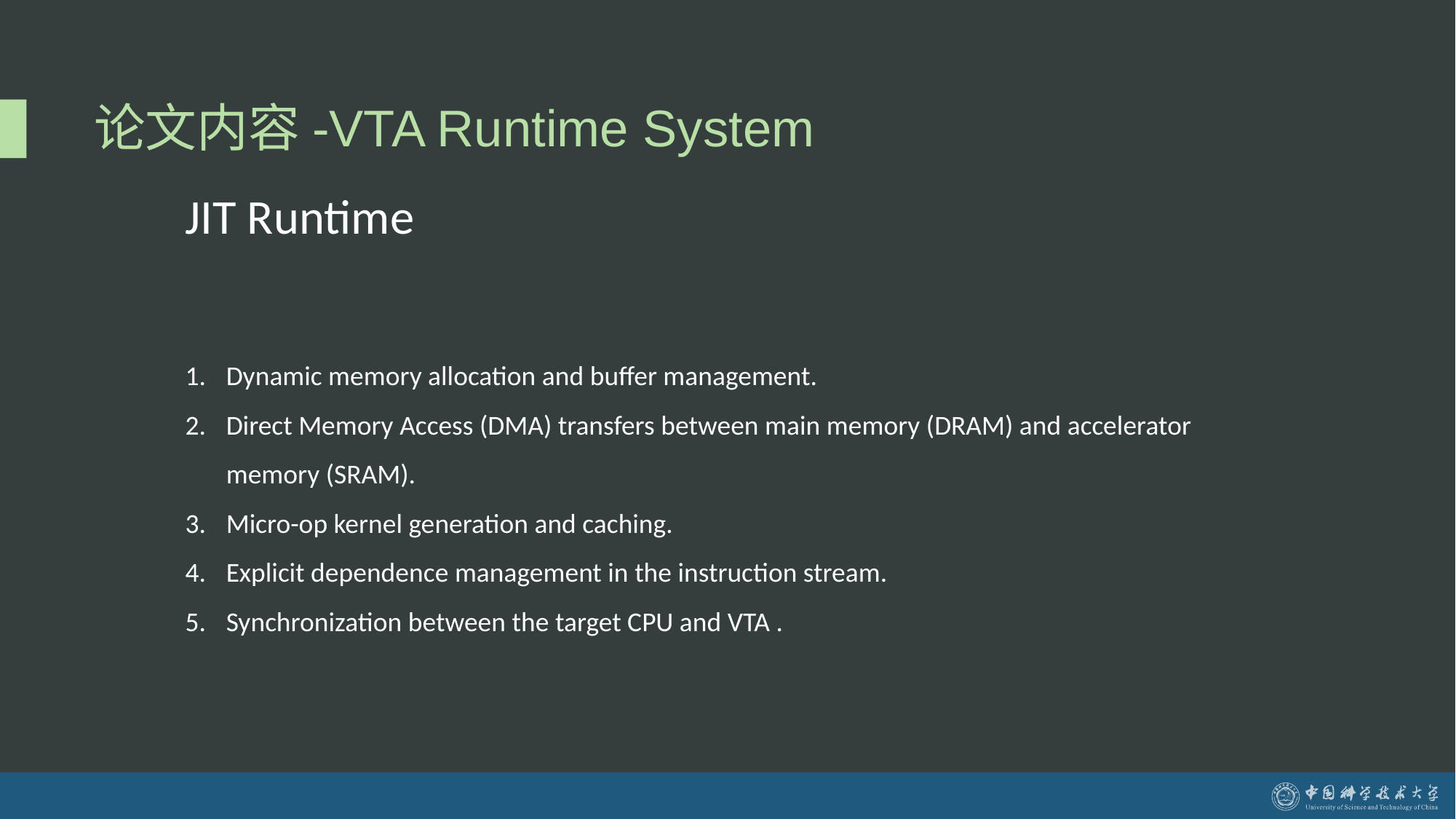

# 论文内容-VTA Runtime System
JIT Runtime

Dynamic memory allocation and buffer management.
Direct Memory Access (DMA) transfers between main memory (DRAM) and accelerator memory (SRAM).
Micro-op kernel generation and caching.
Explicit dependence management in the instruction stream.
Synchronization between the target CPU and VTA .